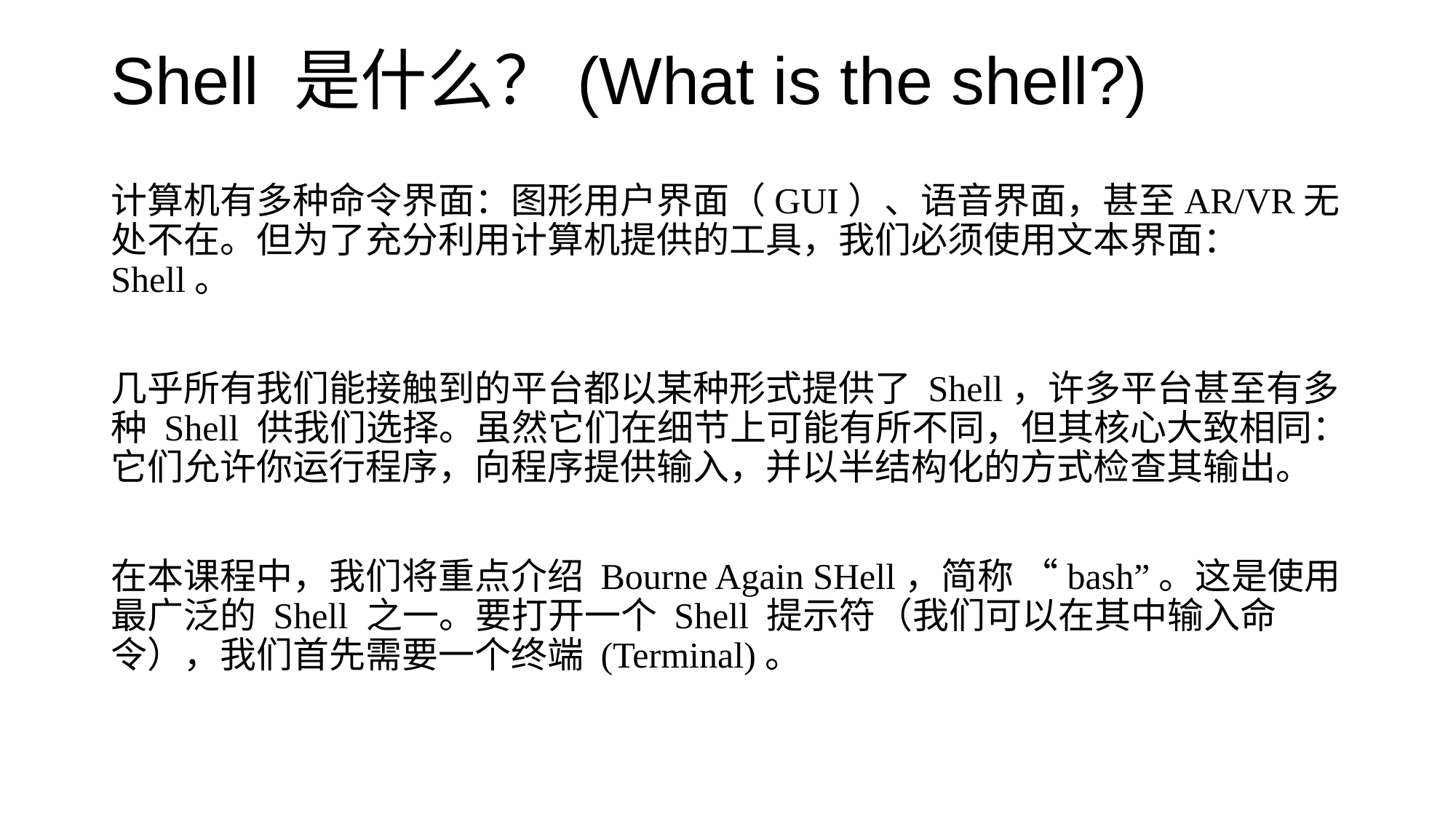

# Shell 是什么？(What is the shell?)
计算机有多种命令界面：图形用户界面（GUI）、语音界面，甚至AR/VR无处不在。但为了充分利用计算机提供的工具，我们必须使用文本界面：Shell。

几乎所有我们能接触到的平台都以某种形式提供了 Shell，许多平台甚至有多种 Shell 供我们选择。虽然它们在细节上可能有所不同，但其核心大致相同：它们允许你运行程序，向程序提供输入，并以半结构化的方式检查其输出。

在本课程中，我们将重点介绍 Bourne Again SHell，简称 “bash”。这是使用最广泛的 Shell 之一。要打开一个 Shell 提示符（我们可以在其中输入命令），我们首先需要一个终端 (Terminal)。